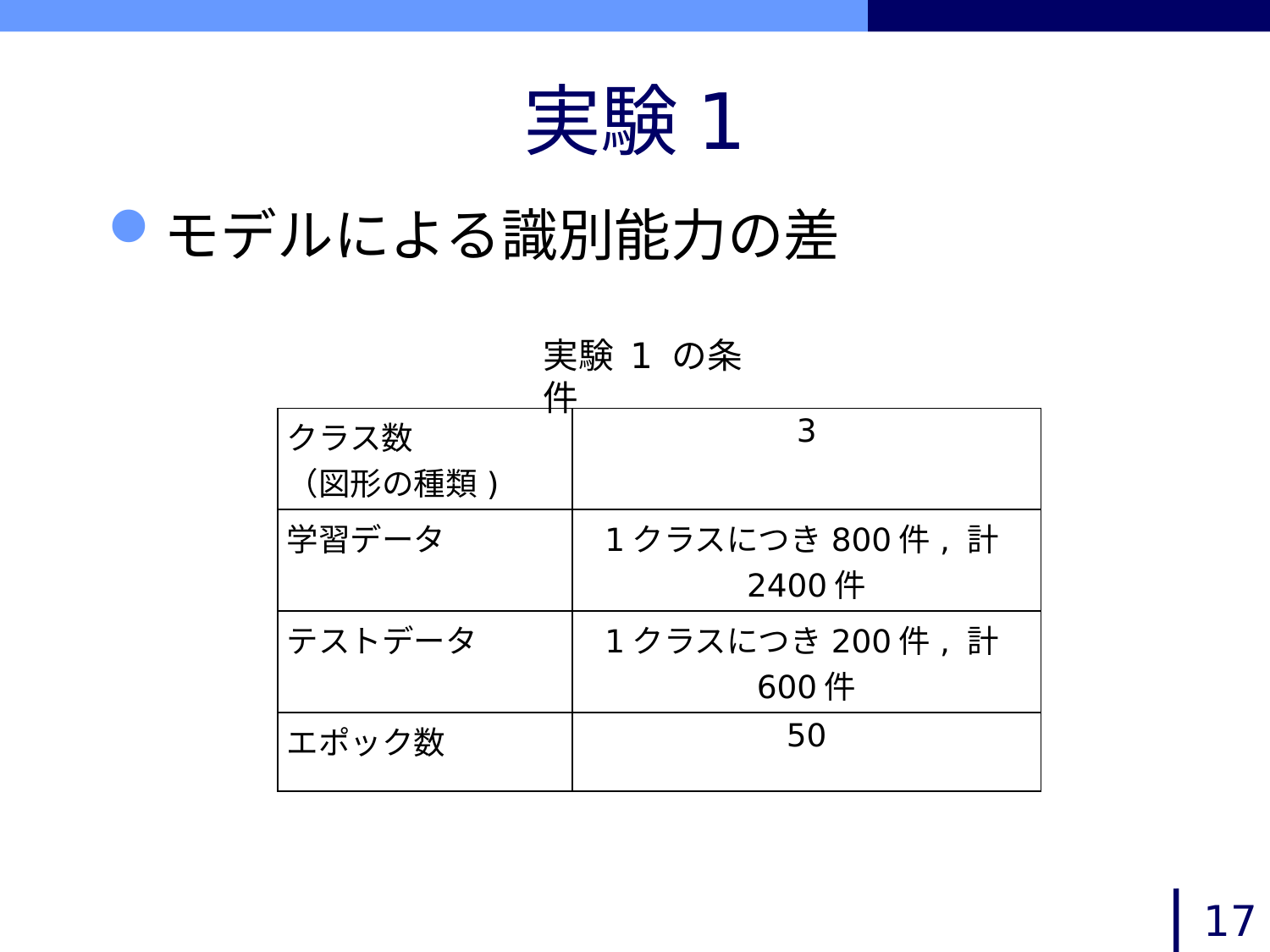

# 実験1
モデルによる識別能力の差
実験 1 の条件
| クラス数 （図形の種類) | 3 |
| --- | --- |
| 学習データ | 1クラスにつき800件, 計2400件 |
| テストデータ | 1クラスにつき200件, 計600件 |
| エポック数 | 50 |
17